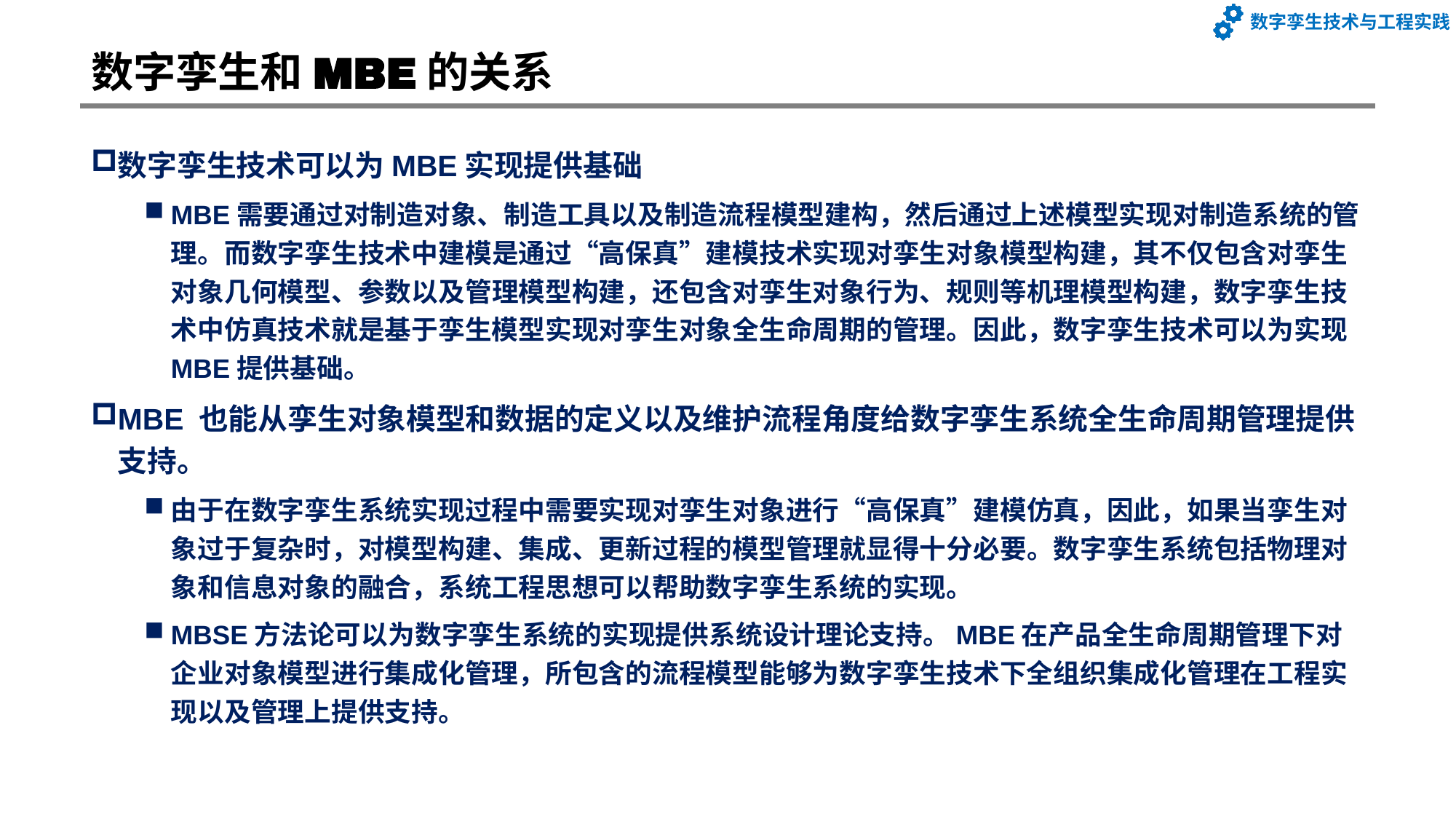

# 数字孪生和MBE的关系
数字孪生技术可以为MBE实现提供基础
MBE需要通过对制造对象、制造工具以及制造流程模型建构，然后通过上述模型实现对制造系统的管理。而数字孪生技术中建模是通过“高保真”建模技术实现对孪生对象模型构建，其不仅包含对孪生对象几何模型、参数以及管理模型构建，还包含对孪生对象行为、规则等机理模型构建，数字孪生技术中仿真技术就是基于孪生模型实现对孪生对象全生命周期的管理。因此，数字孪生技术可以为实现MBE提供基础。
MBE 也能从孪生对象模型和数据的定义以及维护流程角度给数字孪生系统全生命周期管理提供支持。
由于在数字孪生系统实现过程中需要实现对孪生对象进行“高保真”建模仿真，因此，如果当孪生对象过于复杂时，对模型构建、集成、更新过程的模型管理就显得十分必要。数字孪生系统包括物理对象和信息对象的融合，系统工程思想可以帮助数字孪生系统的实现。
MBSE方法论可以为数字孪生系统的实现提供系统设计理论支持。MBE在产品全生命周期管理下对企业对象模型进行集成化管理，所包含的流程模型能够为数字孪生技术下全组织集成化管理在工程实现以及管理上提供支持。